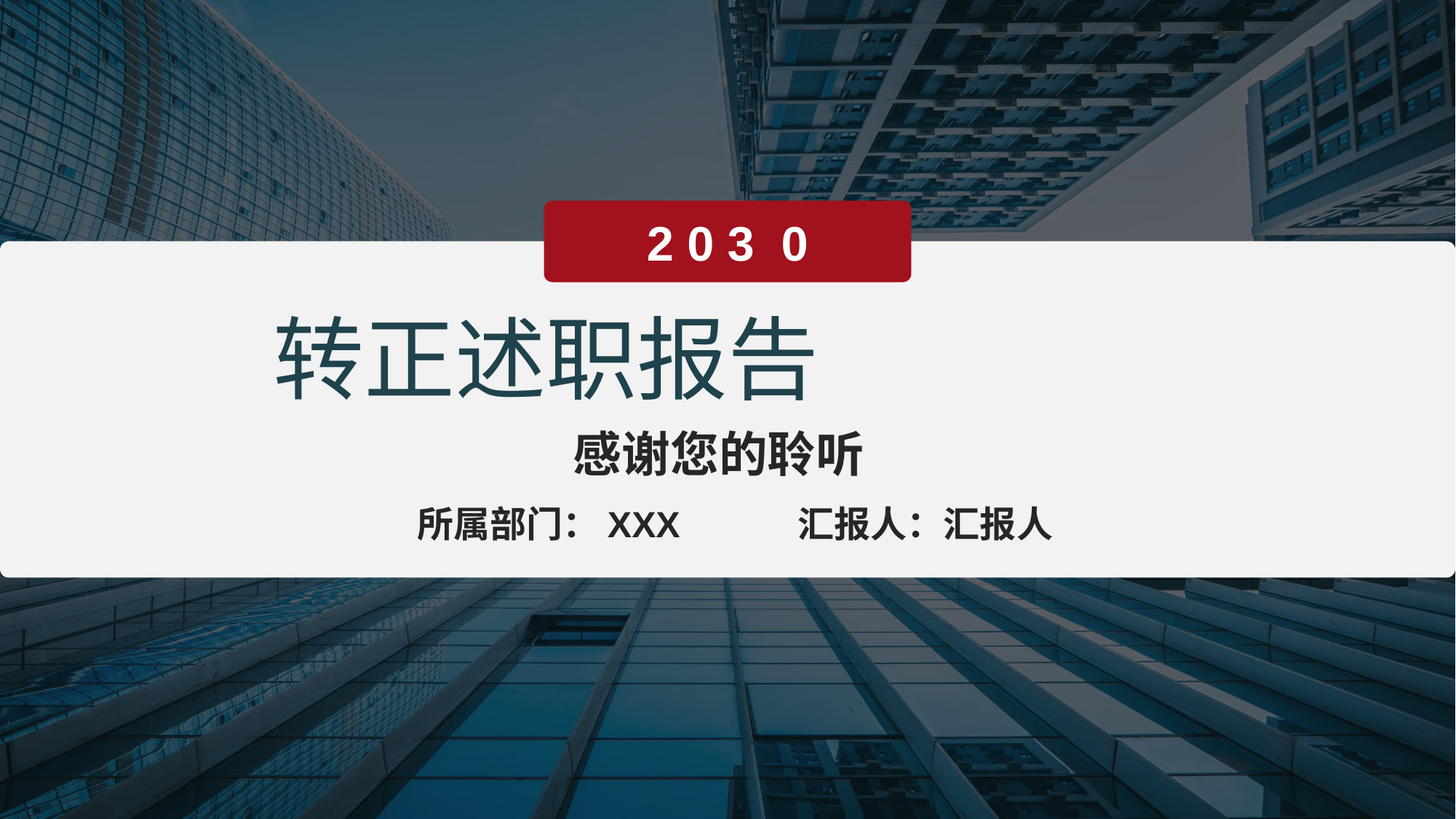

2 0 3  0

转正述职报告
感谢您的聆听
所属部门：XXX
汇报人：汇报人